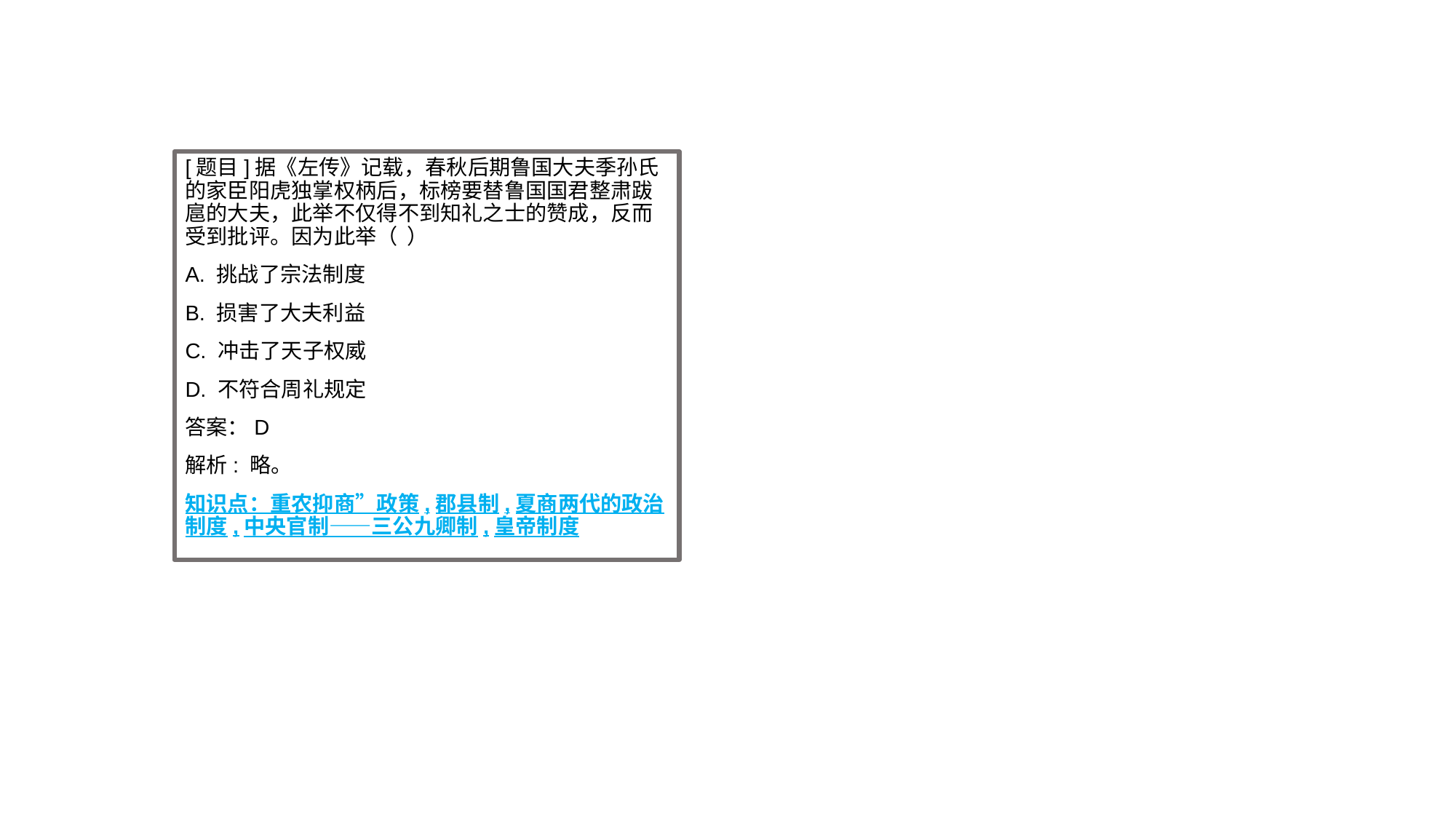

[题目]据《左传》记载，春秋后期鲁国大夫季孙氏的家臣阳虎独掌权柄后，标榜要替鲁国国君整肃跋扈的大夫，此举不仅得不到知礼之士的赞成，反而受到批评。因为此举（  ）
A. 挑战了宗法制度
B. 损害了大夫利益
C. 冲击了天子权威
D. 不符合周礼规定
答案：D
解析: 略。
知识点：重农抑商”政策,郡县制,夏商两代的政治制度,中央官制——三公九卿制,皇帝制度